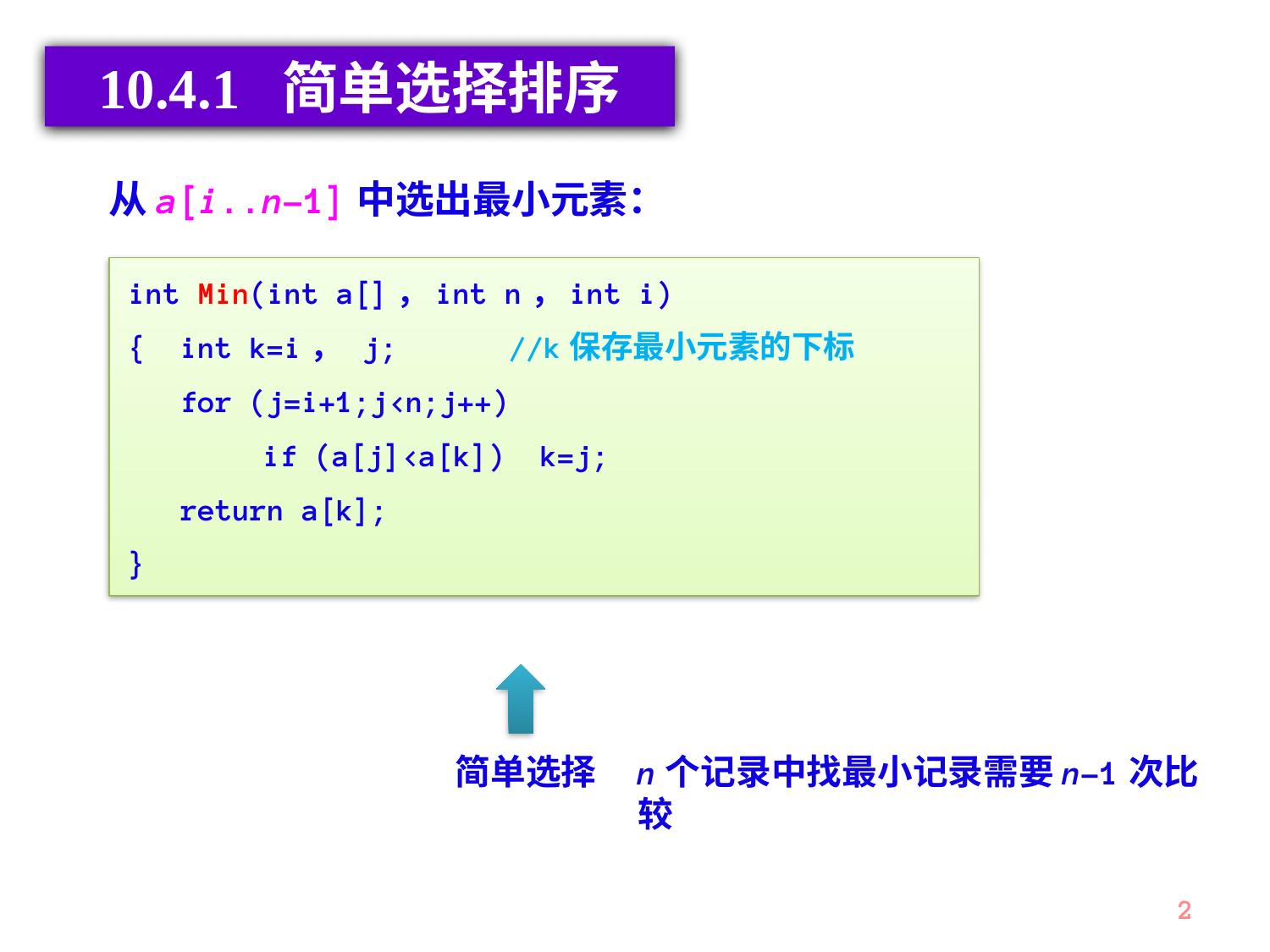

10.4.1  简单选择排序
从a[i..n-1]中选出最小元素：
int Min(int a[]，int n，int i)
{  int k=i，  j;	//k保存最小元素的下标
   for (j=i+1;j<n;j++)
　　　　if (a[j]<a[k])  k=j;
   return a[k];
}

简单选择
n个记录中找最小记录需要n-1次比较
2